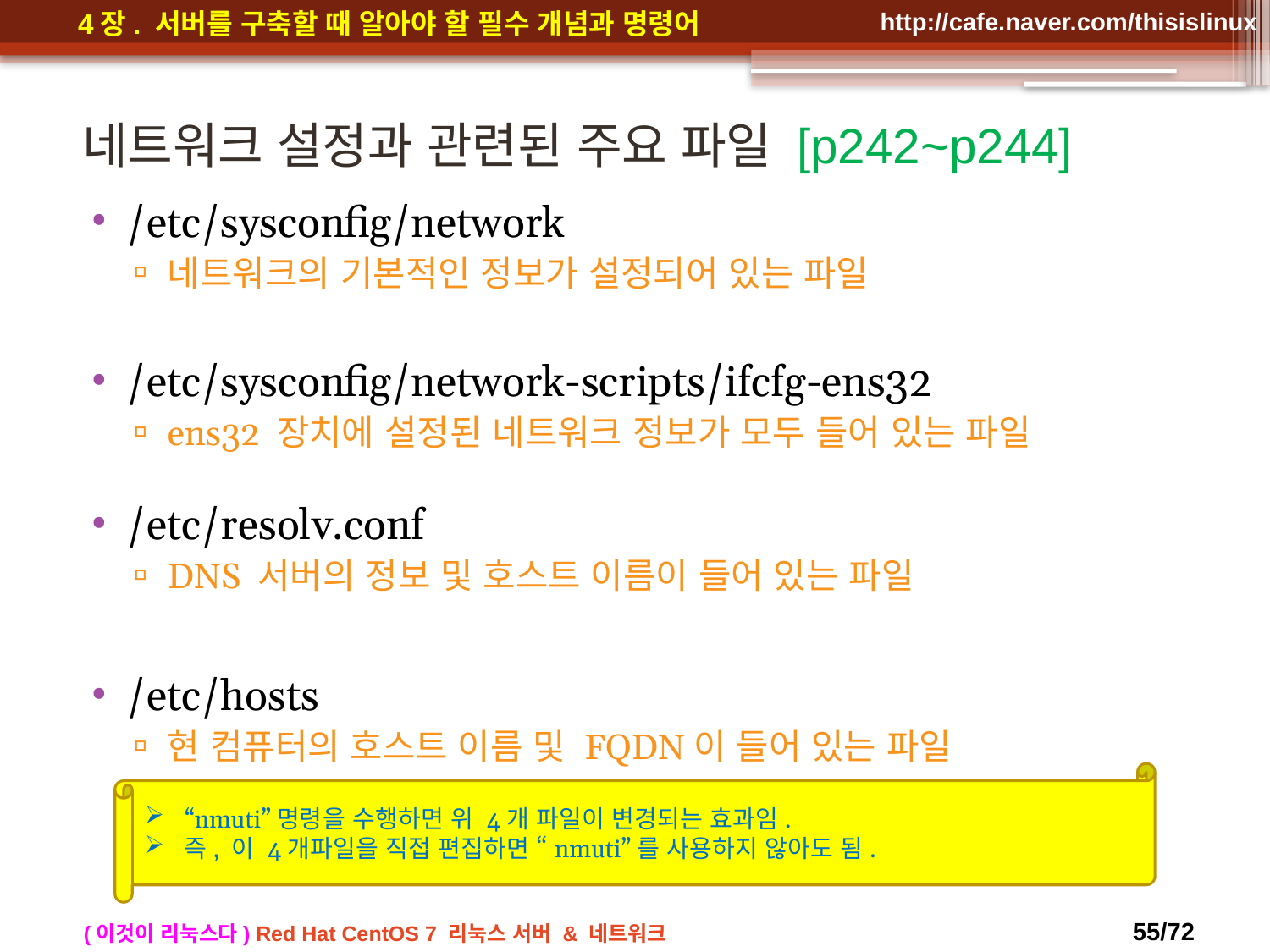

# 네트워크 설정과 관련된 주요 파일 [p242~p244]
/etc/sysconfig/network
네트워크의 기본적인 정보가 설정되어 있는 파일

/etc/sysconfig/network-scripts/ifcfg-ens32
ens32 장치에 설정된 네트워크 정보가 모두 들어 있는 파일

/etc/resolv.conf
DNS 서버의 정보 및 호스트 이름이 들어 있는 파일

/etc/hosts
현 컴퓨터의 호스트 이름 및 FQDN이 들어 있는 파일
“nmuti”명령을 수행하면 위 4개 파일이 변경되는 효과임.
즉, 이 4개파일을 직접 편집하면 “nmuti”를 사용하지 않아도 됨.